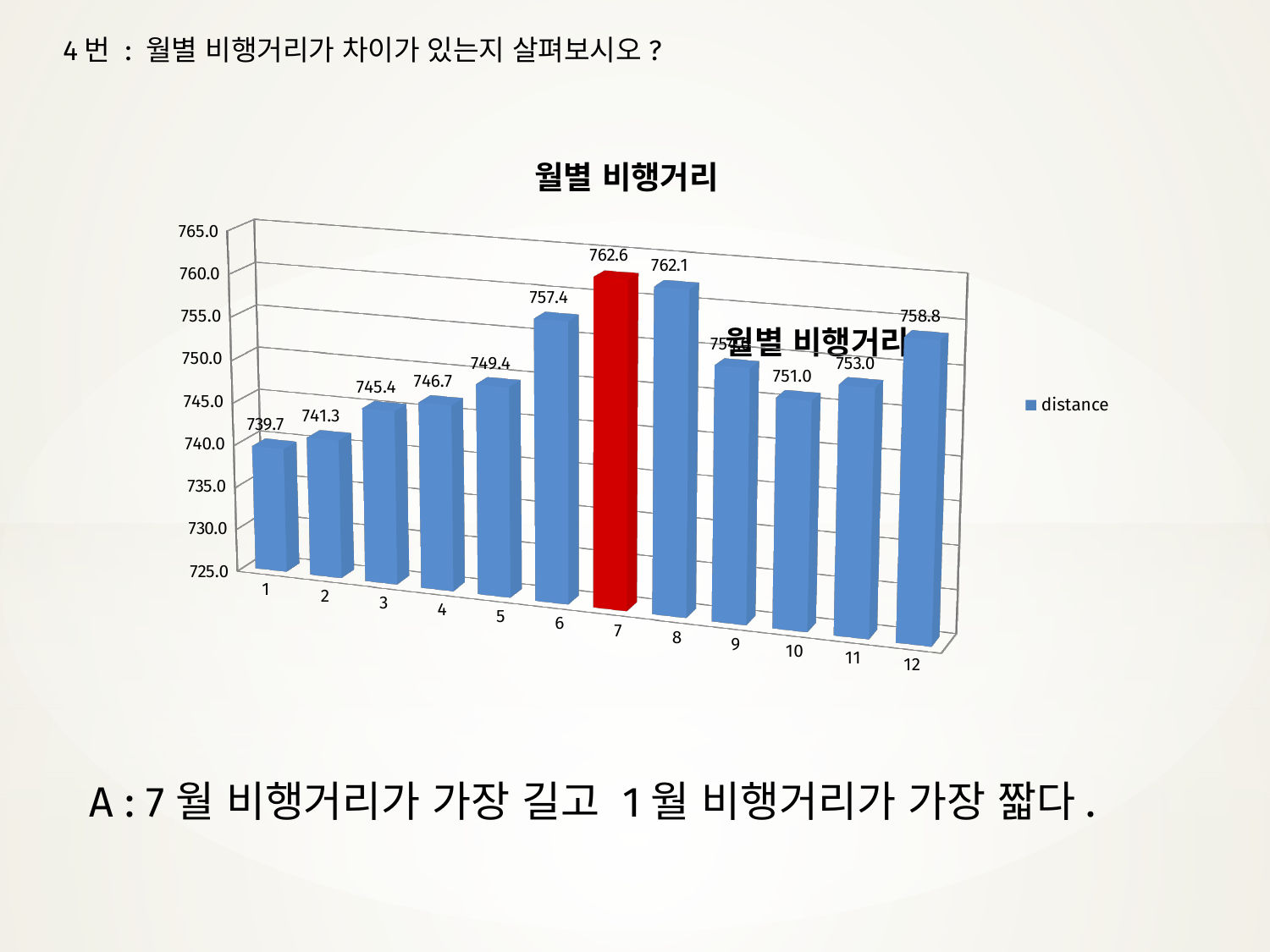

4번 : 월별 비행거리가 차이가 있는지 살펴보시오?

[unsupported chart]

### Chart: 월별 비행거리

| Category |
|---|
A : 7월 비행거리가 가장 길고 1월 비행거리가 가장 짧다.